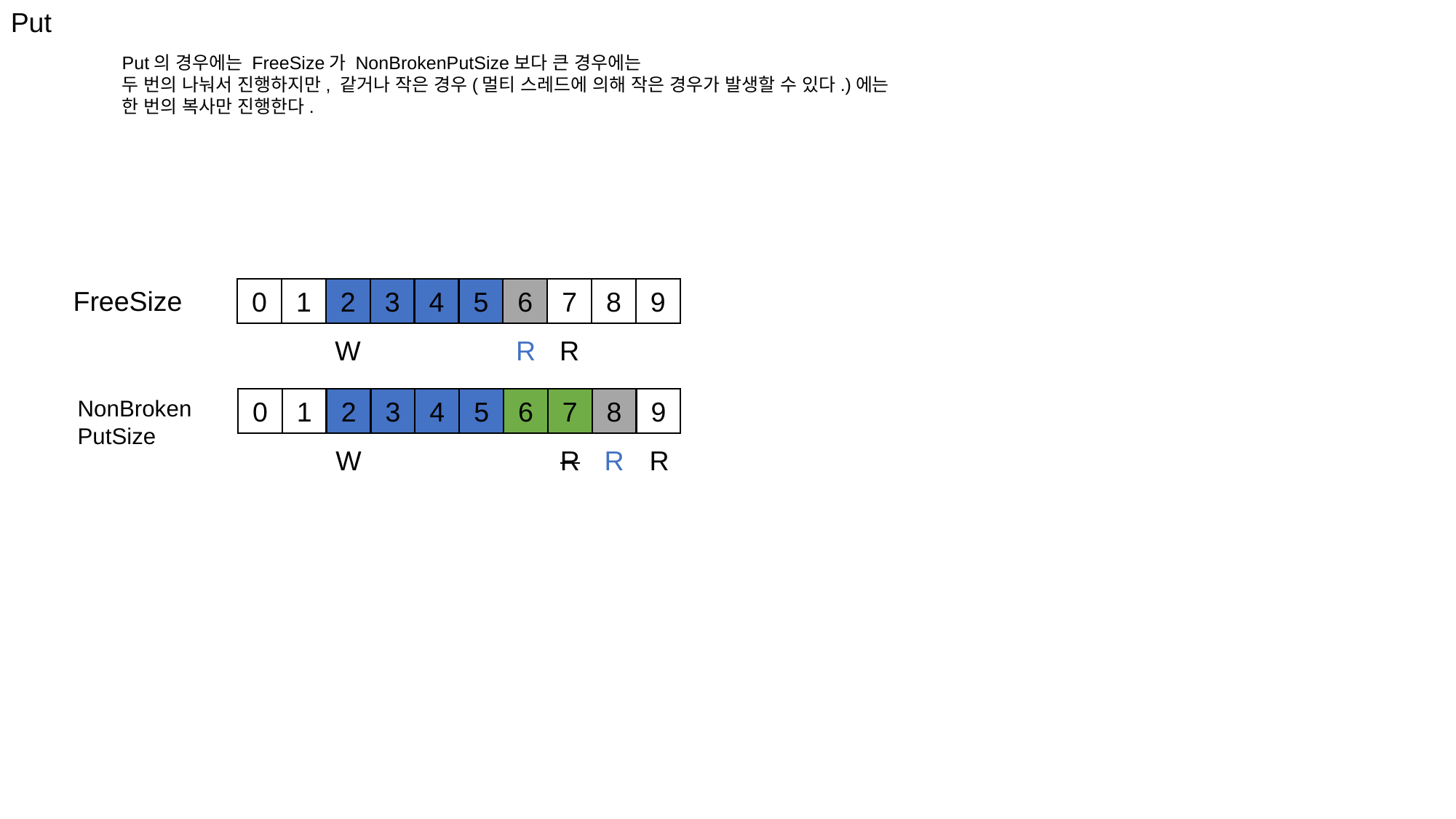

Put
Put의 경우에는 FreeSize가 NonBrokenPutSize보다 큰 경우에는
두 번의 나눠서 진행하지만, 같거나 작은 경우(멀티 스레드에 의해 작은 경우가 발생할 수 있다.)에는
한 번의 복사만 진행한다.
FreeSize
0
1
2
3
4
5
6
7
8
9
W
R
R
NonBroken
PutSize
0
1
2
3
4
5
6
7
8
9
W
R
R
R